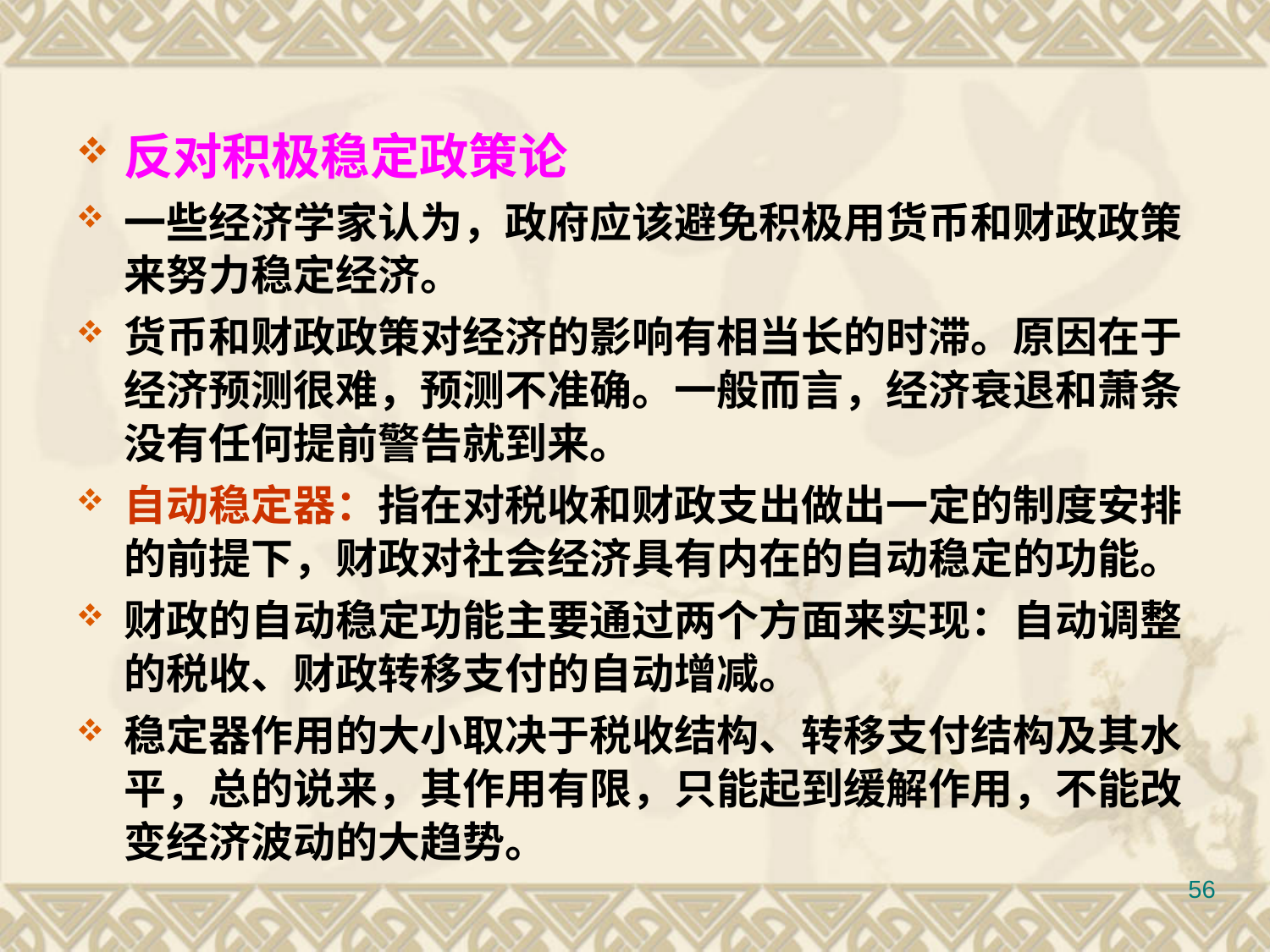

#
反对积极稳定政策论
一些经济学家认为，政府应该避免积极用货币和财政政策来努力稳定经济。
货币和财政政策对经济的影响有相当长的时滞。原因在于经济预测很难，预测不准确。一般而言，经济衰退和萧条没有任何提前警告就到来。
自动稳定器：指在对税收和财政支出做出一定的制度安排的前提下，财政对社会经济具有内在的自动稳定的功能。
财政的自动稳定功能主要通过两个方面来实现：自动调整的税收、财政转移支付的自动增减。
稳定器作用的大小取决于税收结构、转移支付结构及其水平，总的说来，其作用有限，只能起到缓解作用，不能改变经济波动的大趋势。

56